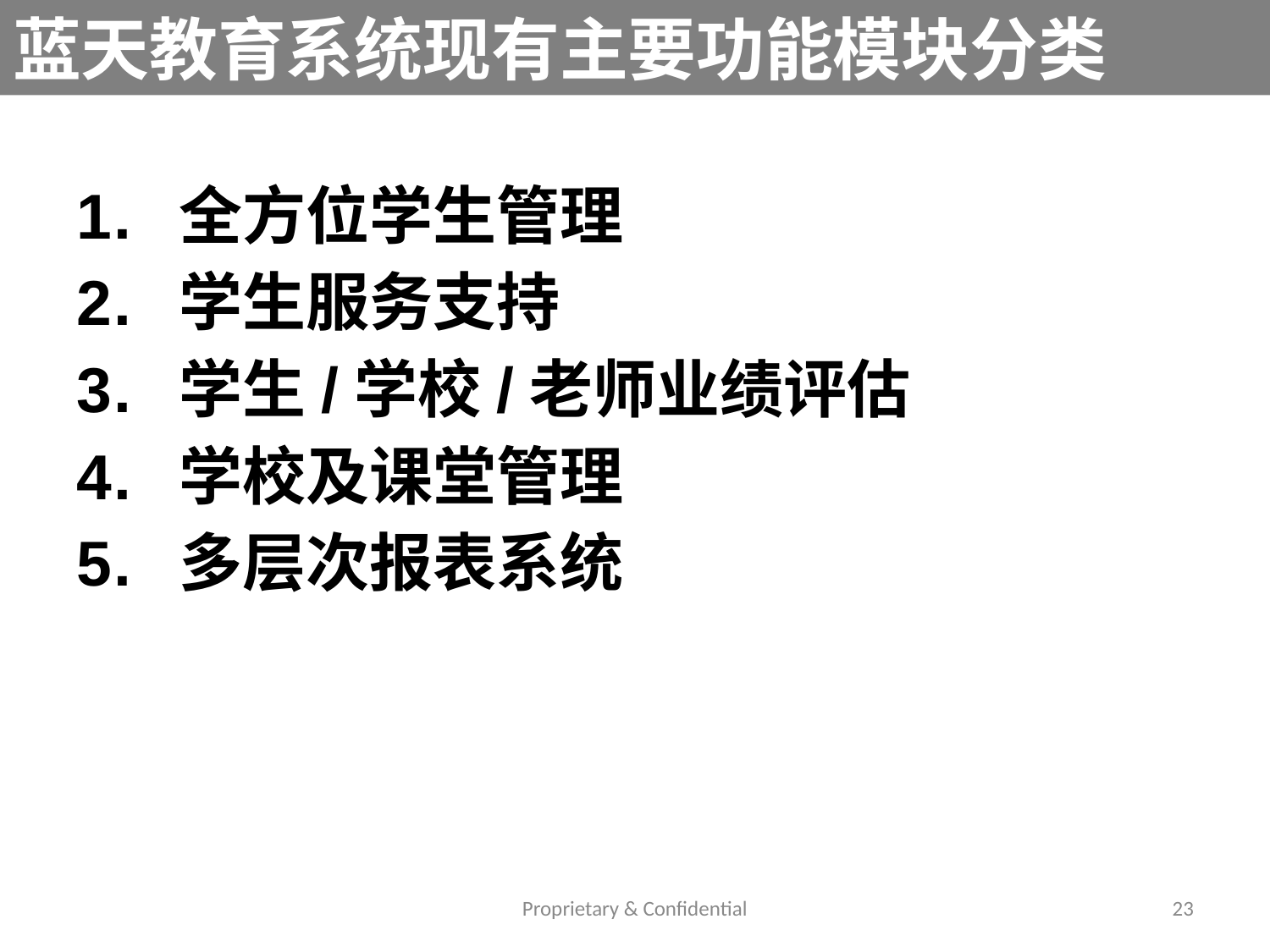

# 蓝天教育系统现有主要功能模块分类
全方位学生管理
学生服务支持
学生/学校/老师业绩评估
学校及课堂管理
多层次报表系统
Proprietary & Confidential
23